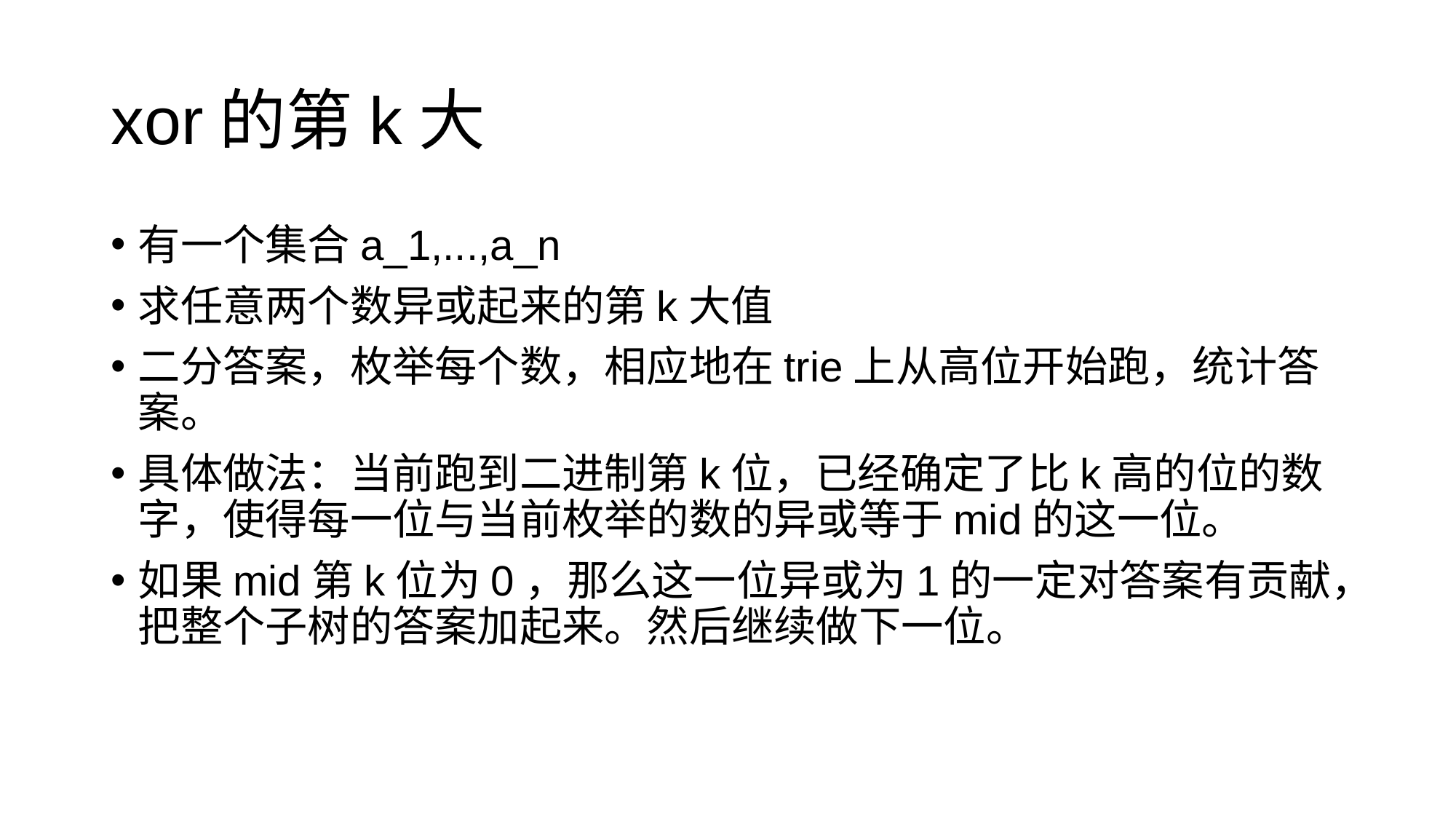

# xor的第k大
有一个集合a_1,...,a_n
求任意两个数异或起来的第k大值
二分答案，枚举每个数，相应地在trie上从高位开始跑，统计答案。
具体做法：当前跑到二进制第k位，已经确定了比k高的位的数字，使得每一位与当前枚举的数的异或等于mid的这一位。
如果mid第k位为0，那么这一位异或为1的一定对答案有贡献，把整个子树的答案加起来。然后继续做下一位。